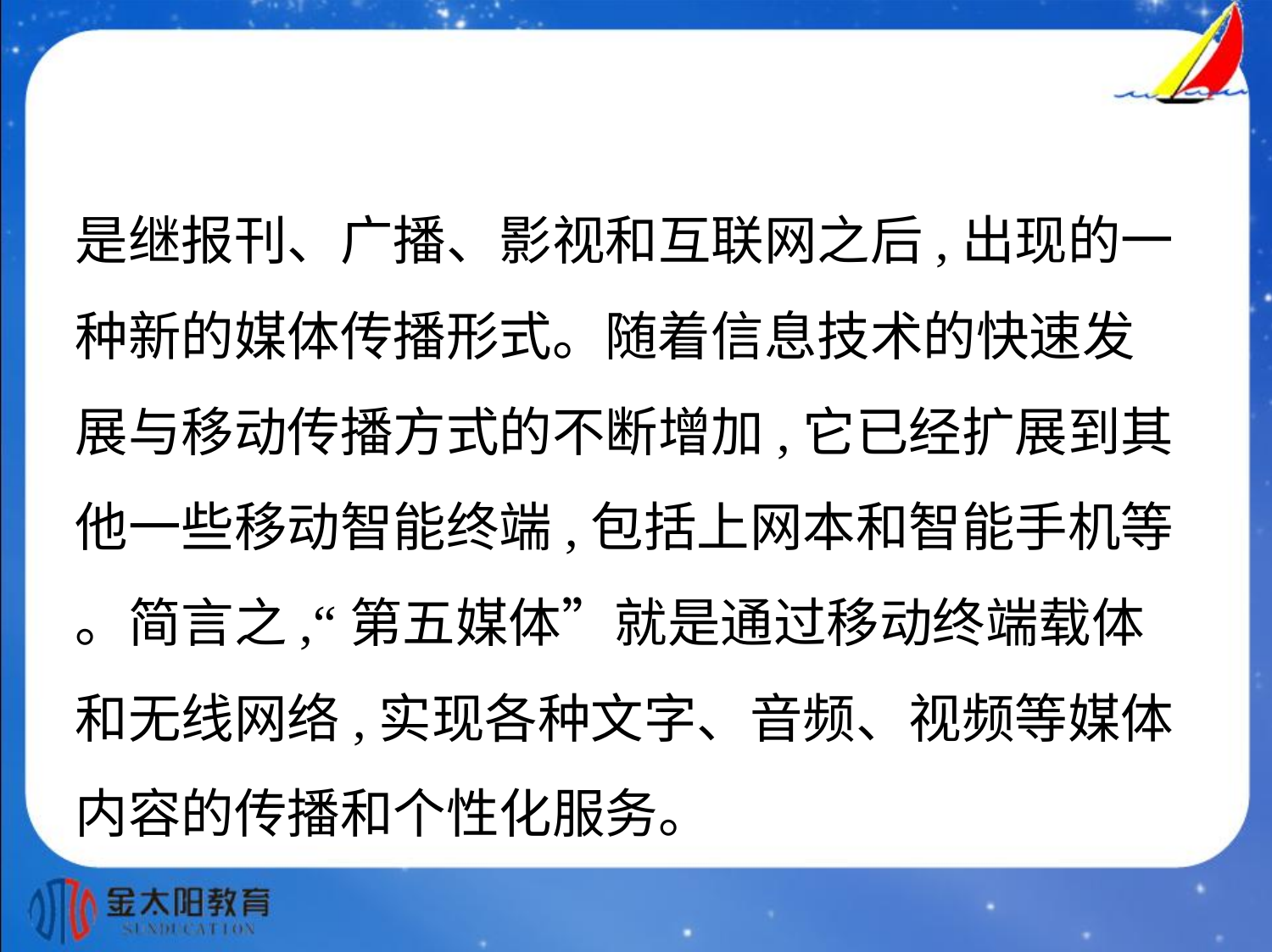

是继报刊、广播、影视和互联网之后,出现的一
种新的媒体传播形式。随着信息技术的快速发
展与移动传播方式的不断增加,它已经扩展到其
他一些移动智能终端,包括上网本和智能手机等
。简言之,“第五媒体”就是通过移动终端载体
和无线网络,实现各种文字、音频、视频等媒体
内容的传播和个性化服务。